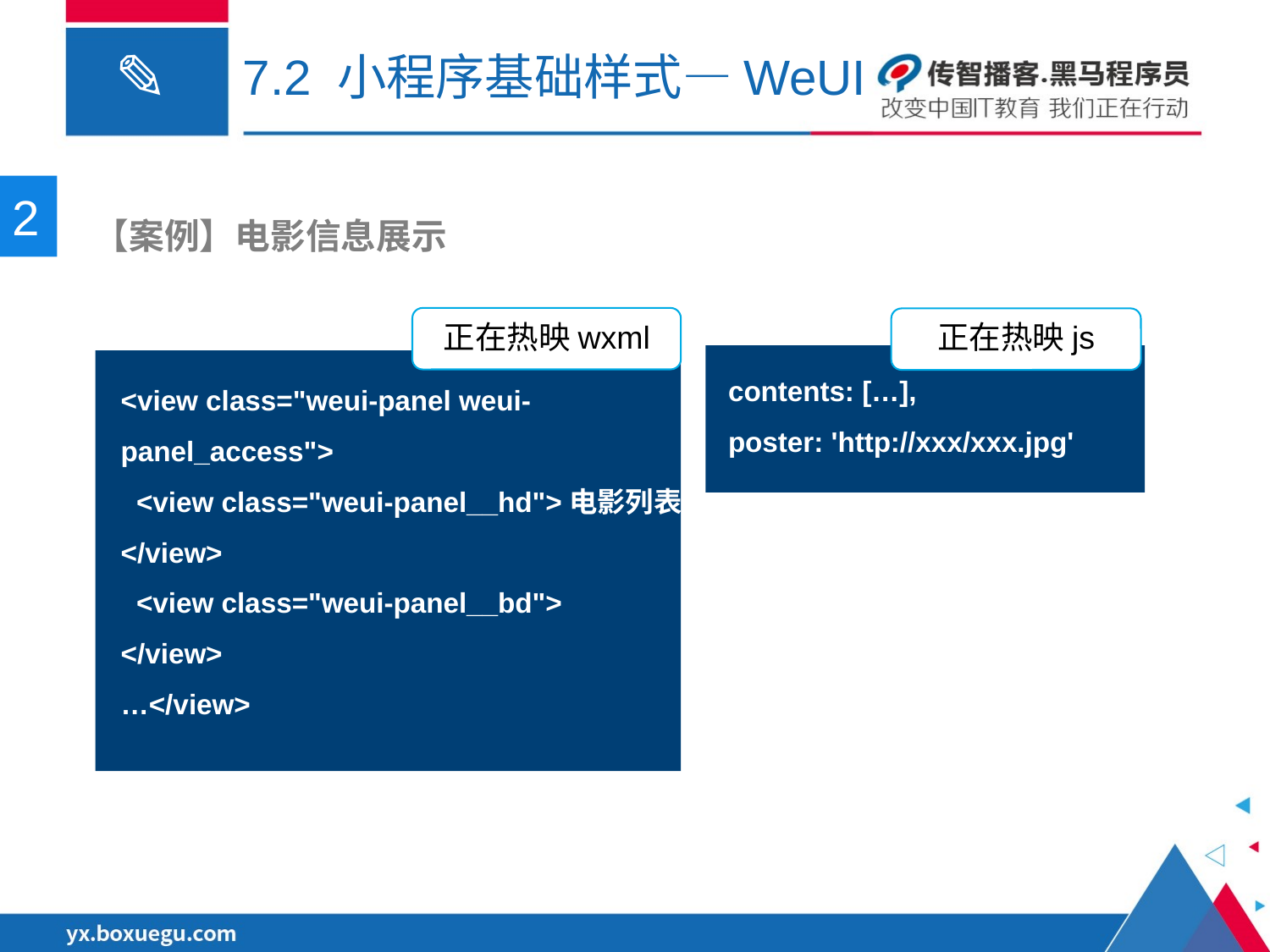

# 7.2 小程序基础样式—WeUI

2
  【案例】电影信息展示
正在热映wxml
正在热映js

contents: […],
poster: 'http://xxx/xxx.jpg'

<view class="weui-panel weui-panel_access">
  <view class="weui-panel__hd">电影列表</view>
  <view class="weui-panel__bd">
</view>
…</view>